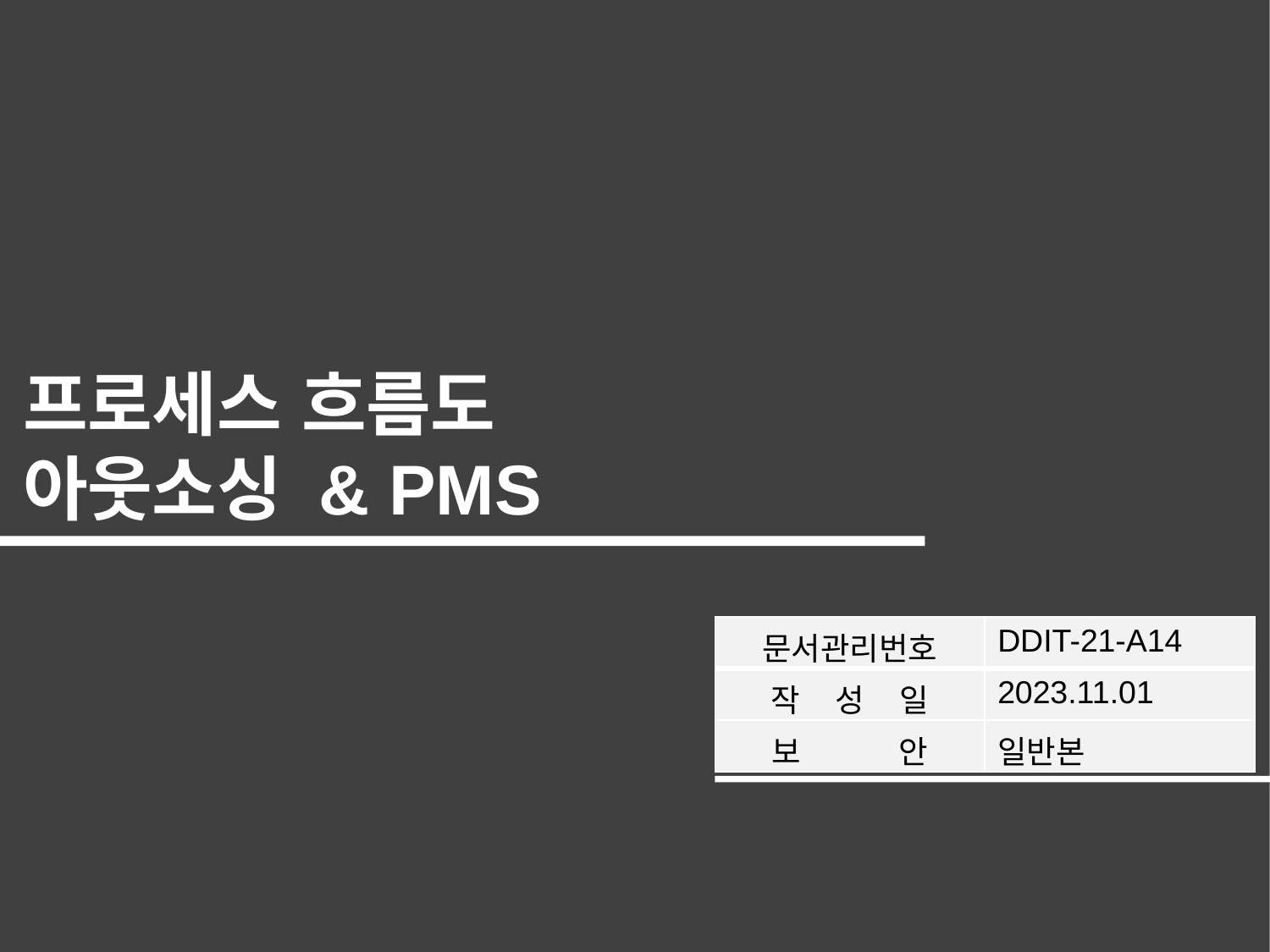

프로세스 흐름도
아웃소싱 & PMS

| 문서관리번호 | DDIT-21-A14 |
| --- | --- |
| 작 성 일 | 2023.11.01 |
| 보 안 | 일반본 |